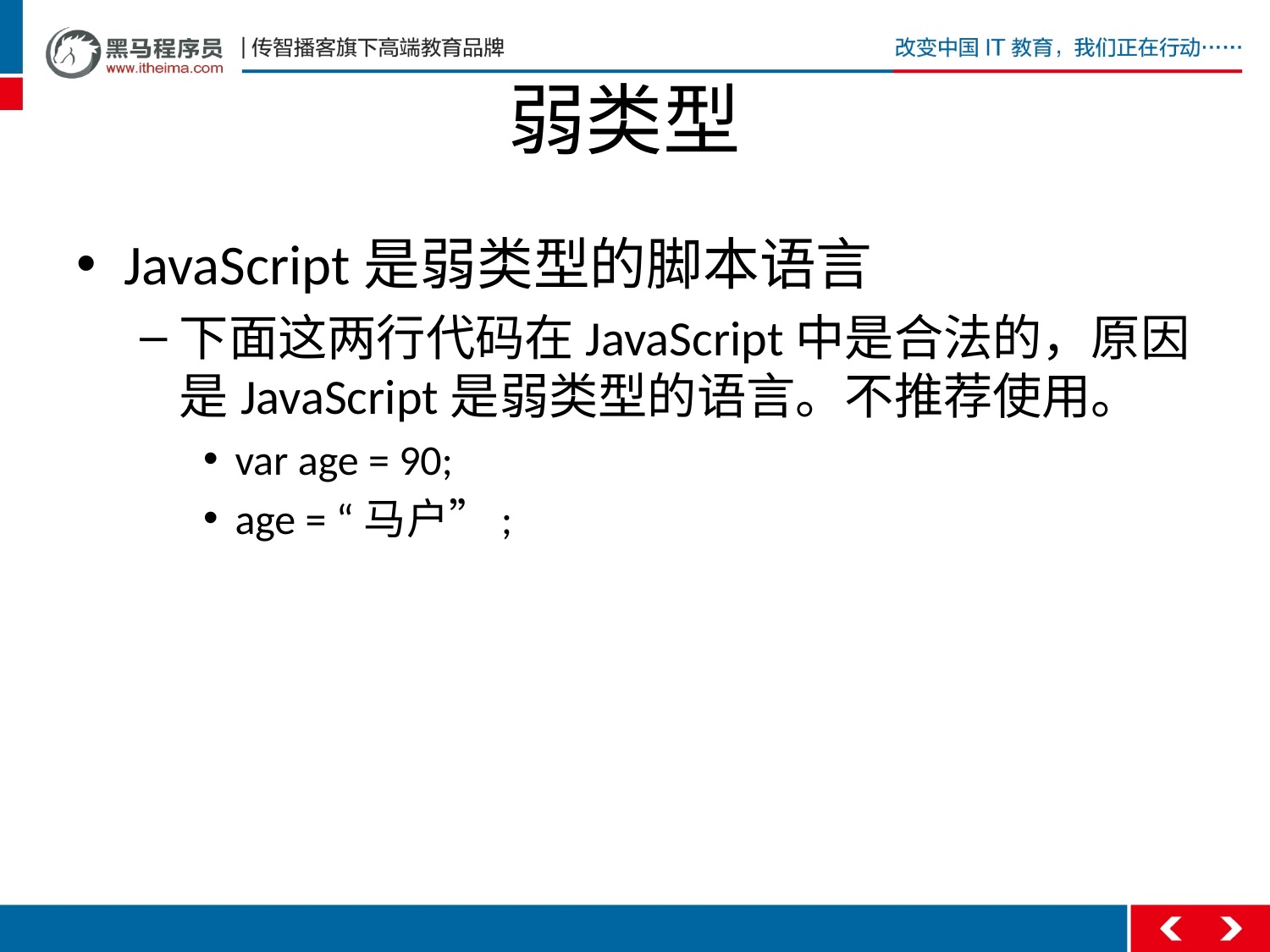

# 弱类型
JavaScript是弱类型的脚本语言
下面这两行代码在JavaScript中是合法的，原因是JavaScript是弱类型的语言。不推荐使用。
var age = 90;
age = “马户”;